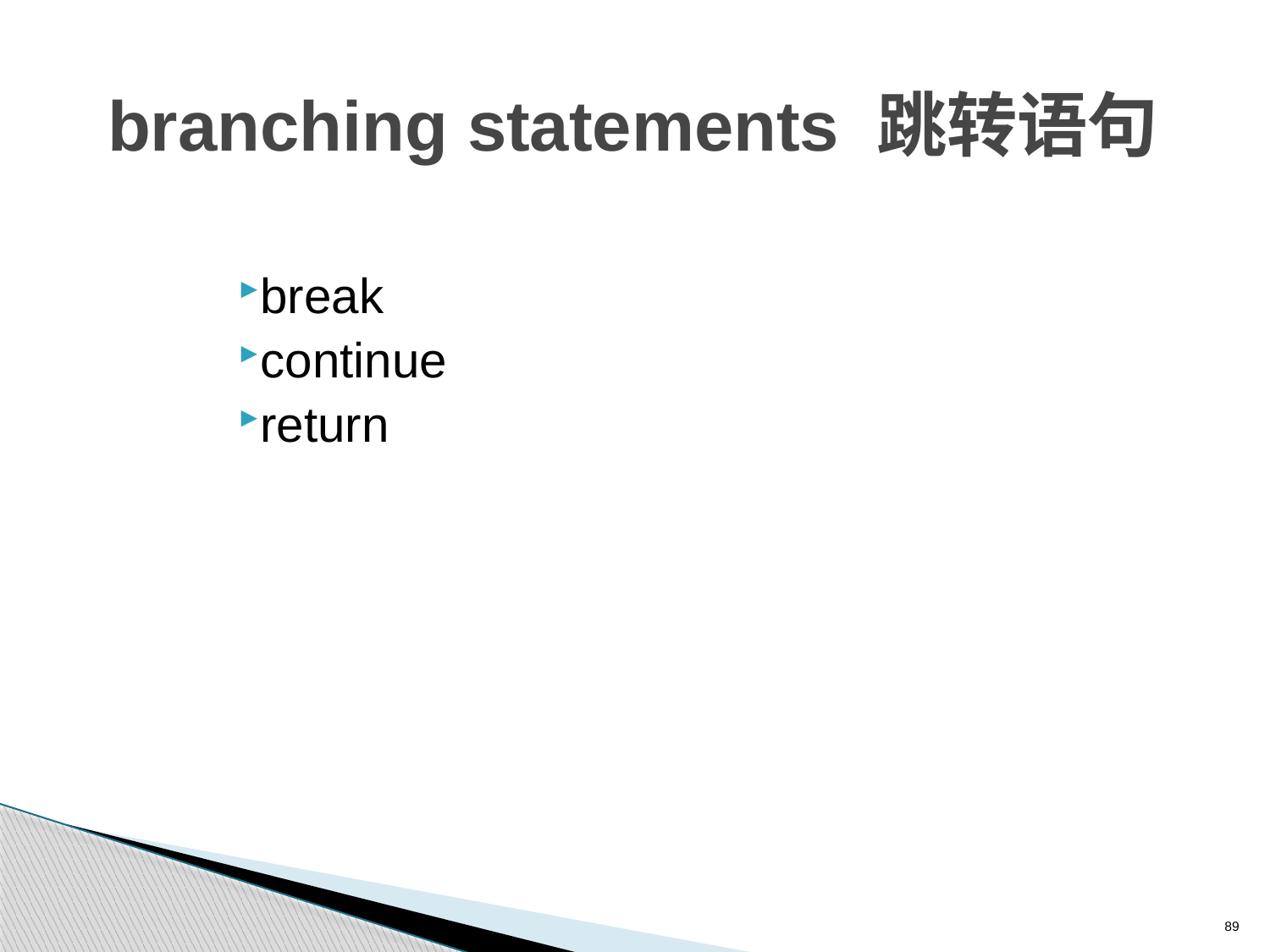

# branching statements 跳转语句
break
continue
return
89